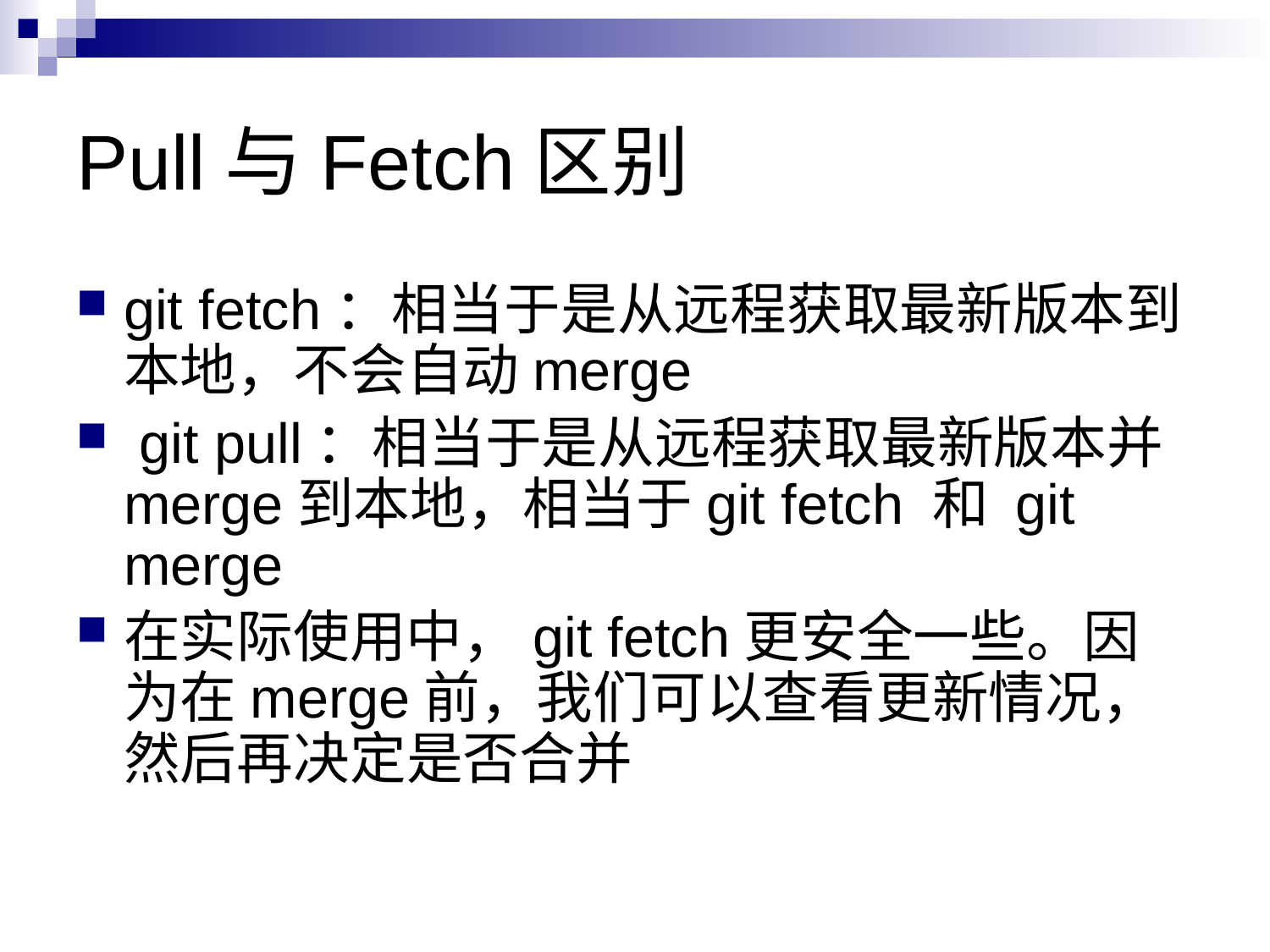

# Pull与Fetch区别
git fetch：相当于是从远程获取最新版本到本地，不会自动merge
 git pull：相当于是从远程获取最新版本并merge到本地，相当于git fetch 和 git merge
在实际使用中，git fetch更安全一些。因为在merge前，我们可以查看更新情况，然后再决定是否合并